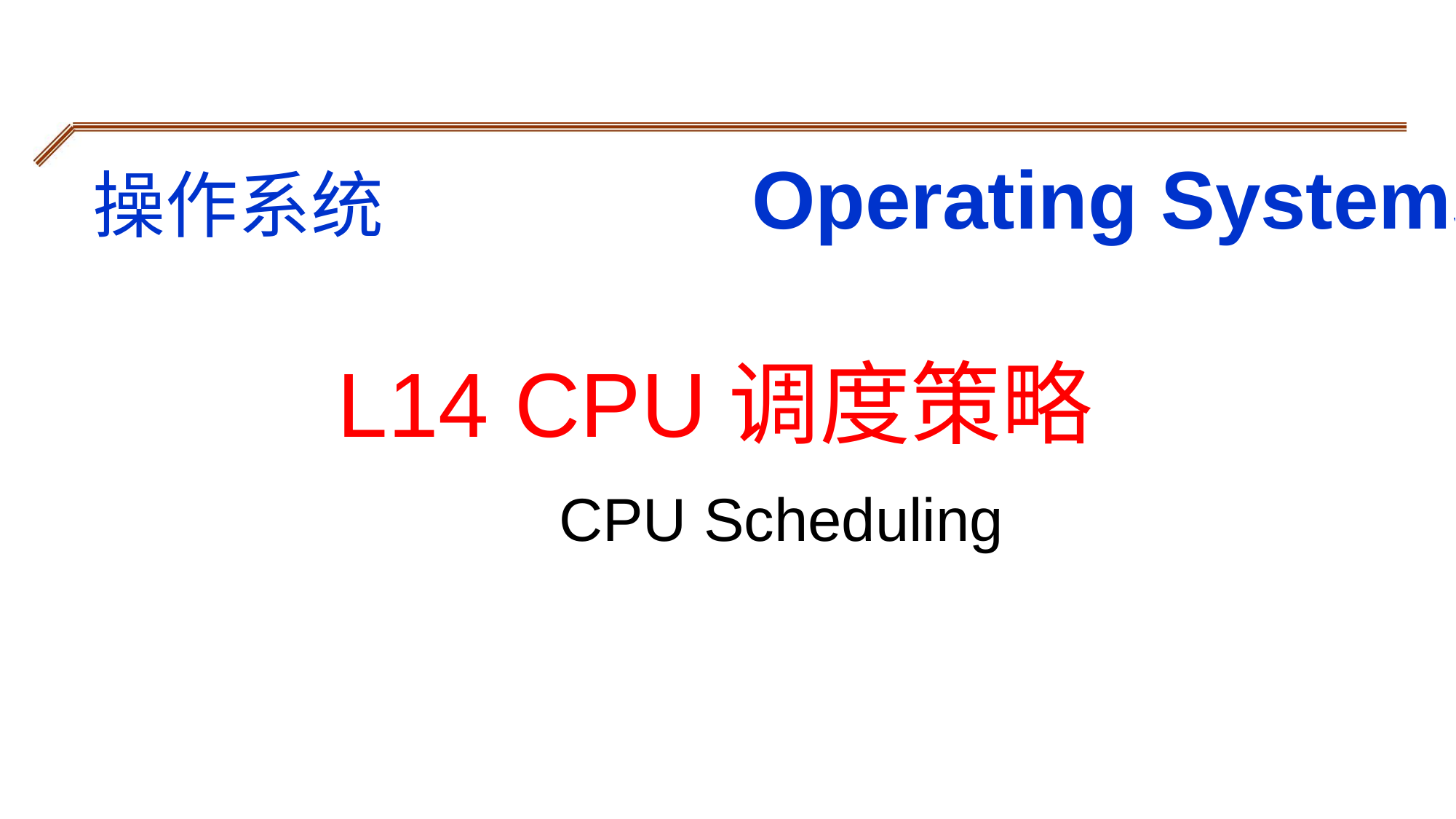

Operating Systems
操作系统
L14 CPU调度策略
CPU Scheduling